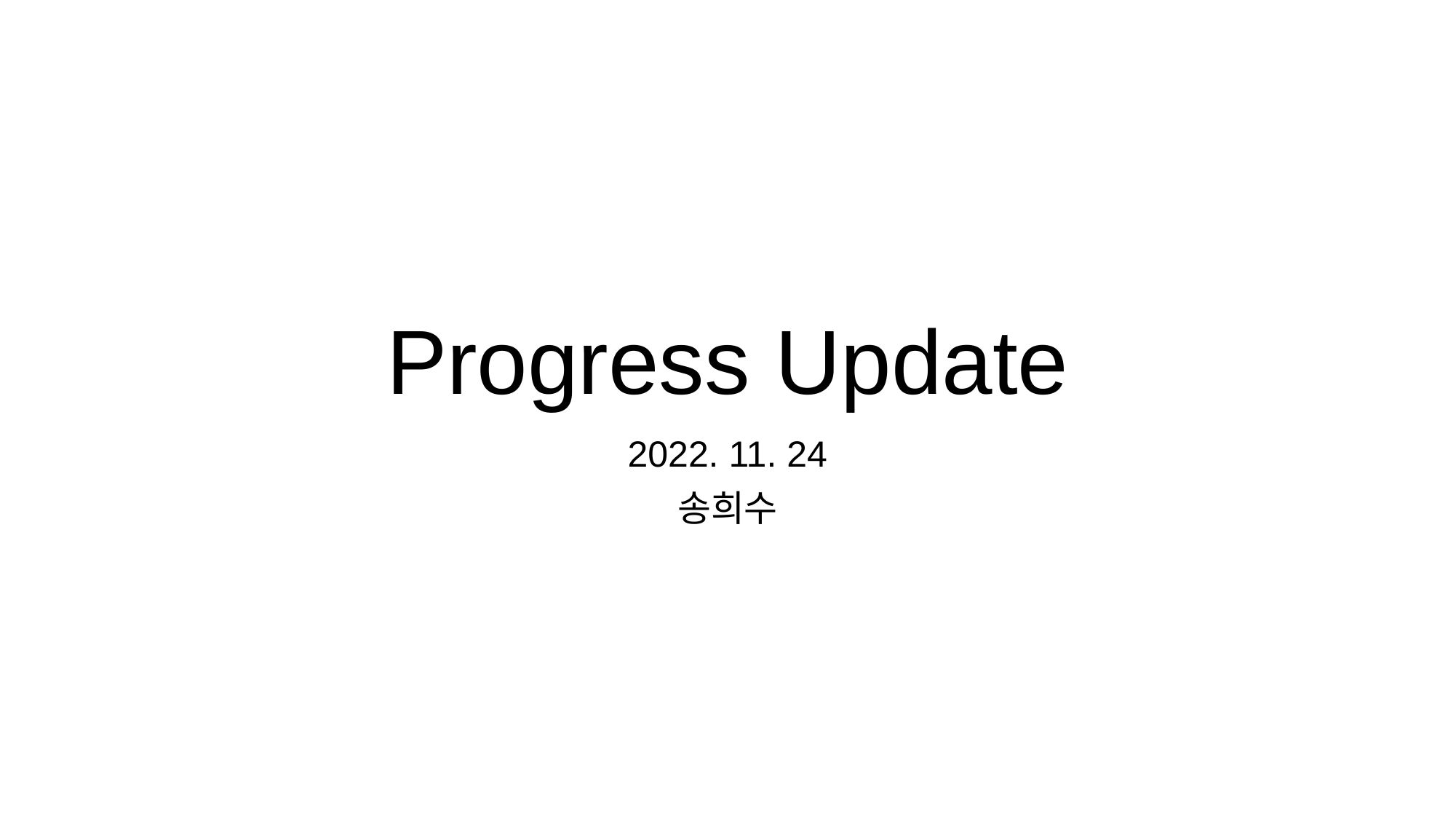

# Progress Update
2022. 11. 24
송희수